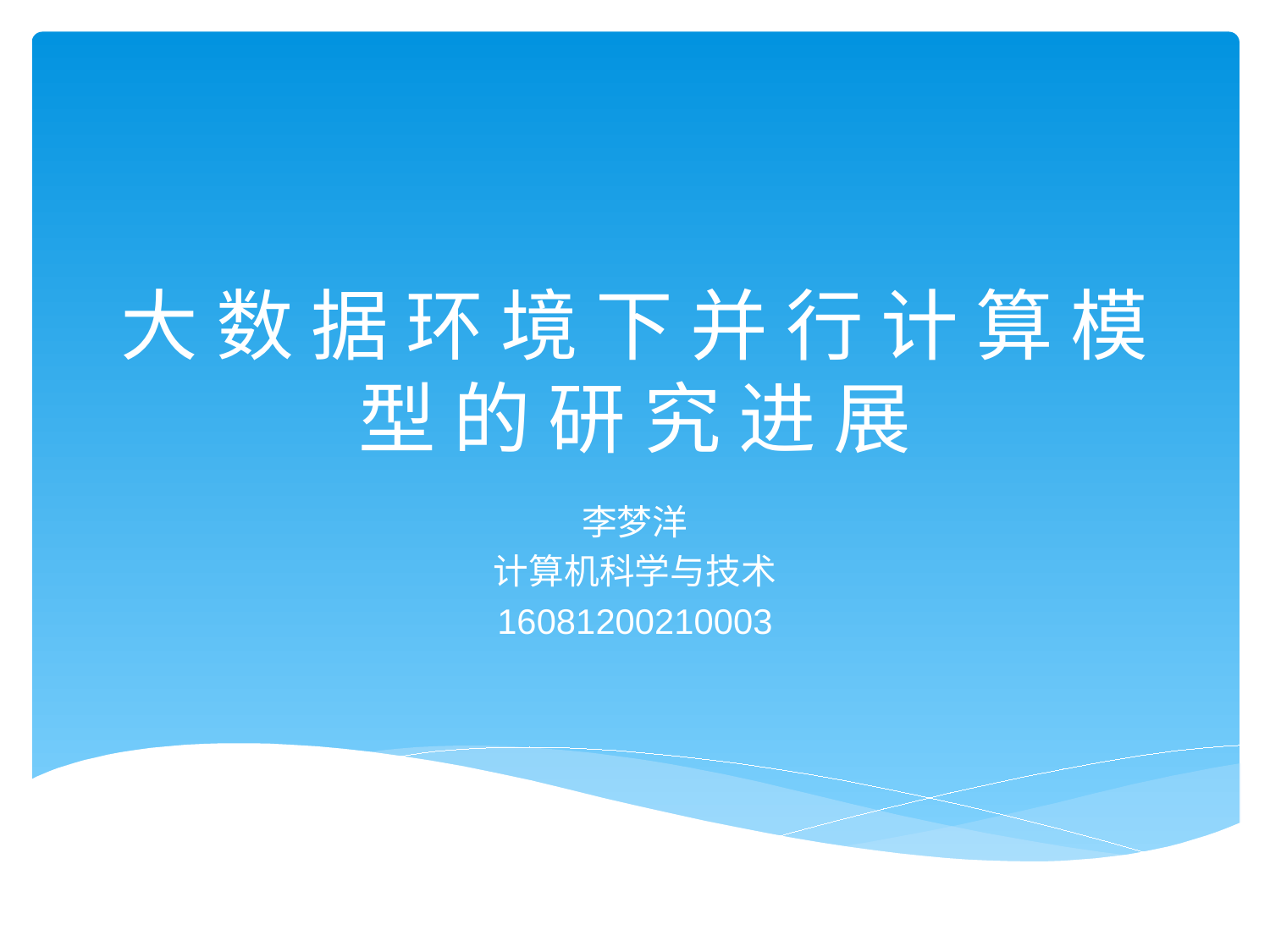

# 大 数 据 环 境 下 并 行 计 算 模 型 的 研 究 进 展
李梦洋
计算机科学与技术
16081200210003